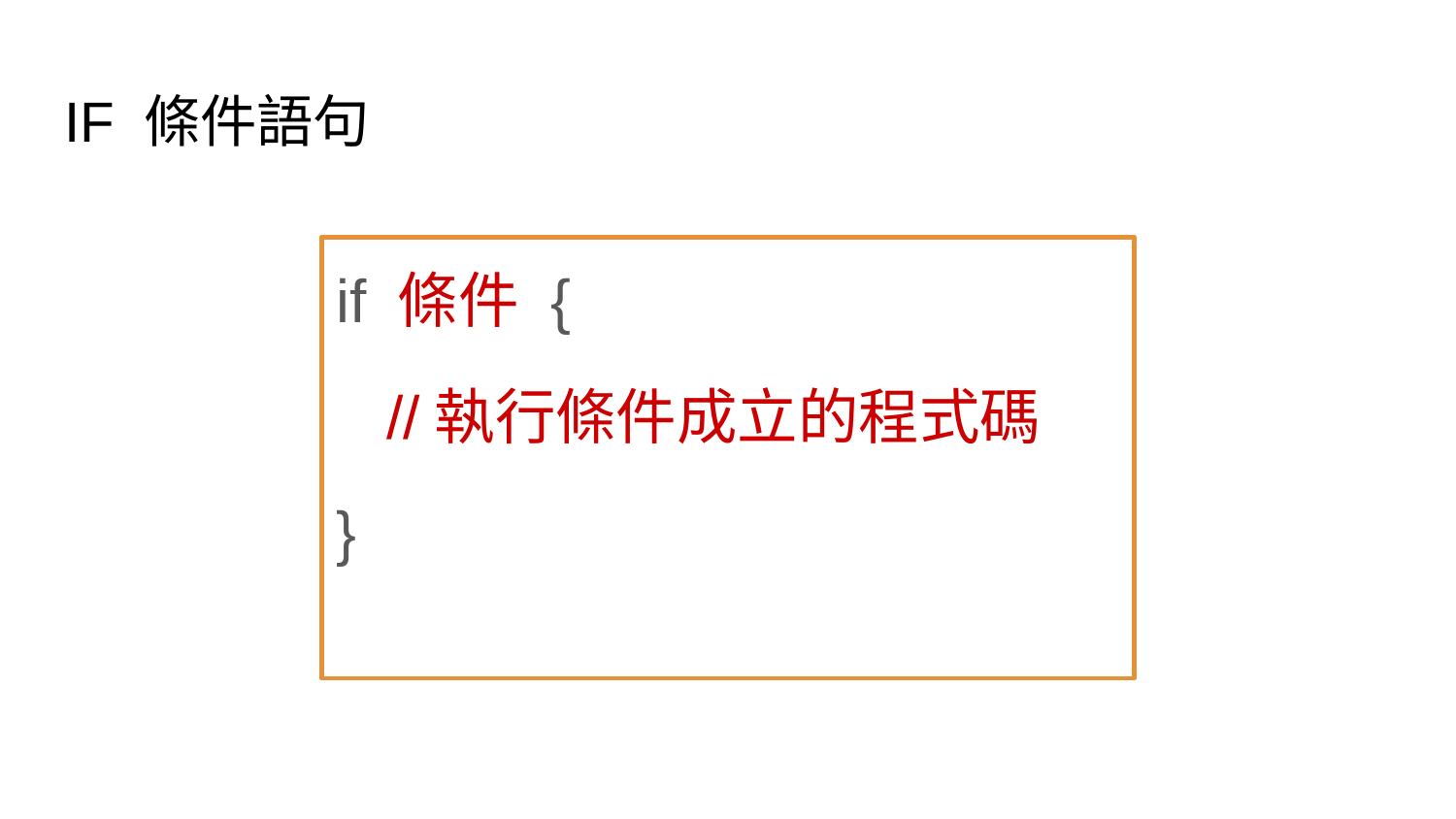

# IF 條件語句
if 條件 {
   //執行條件成立的程式碼
}